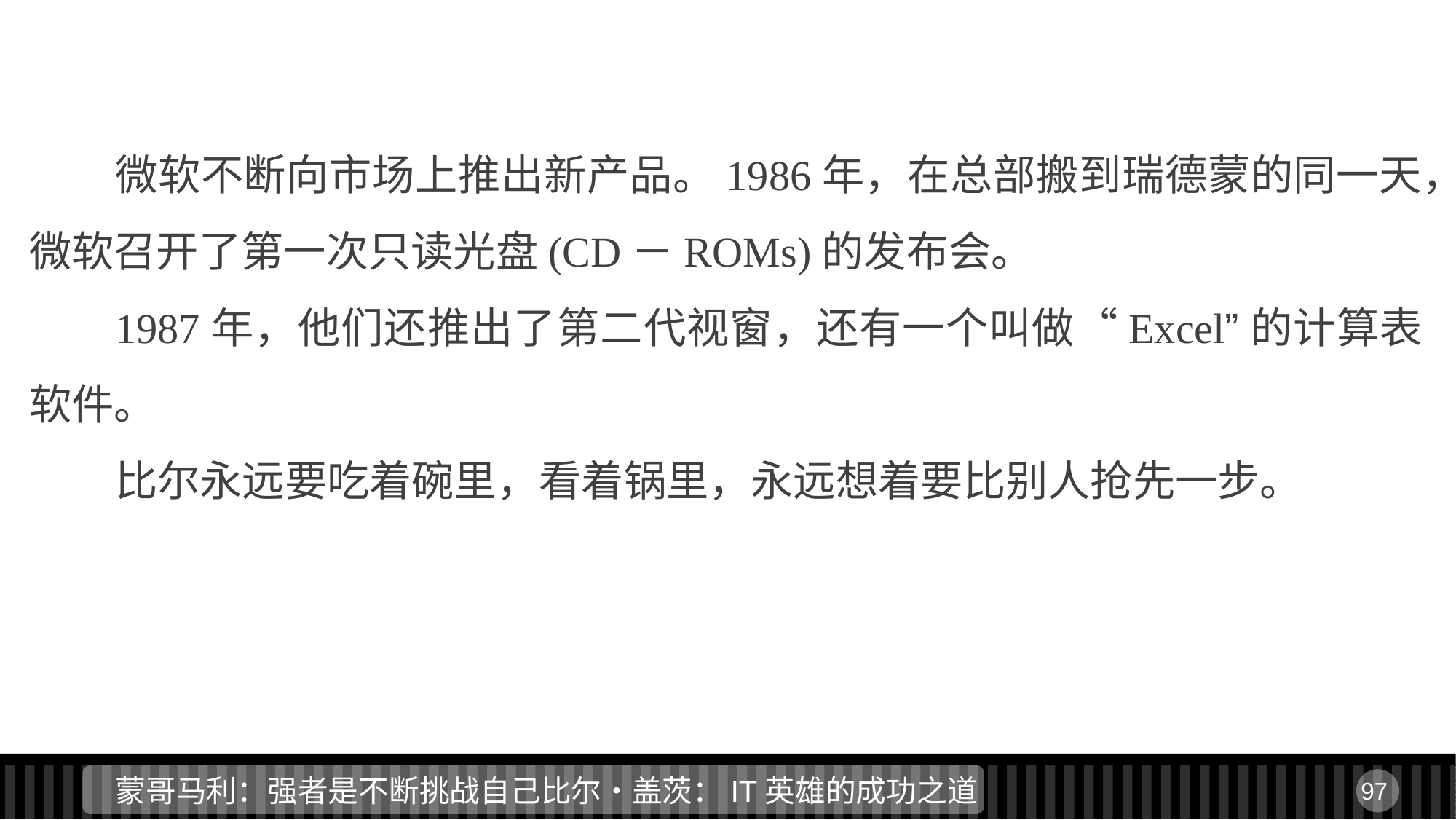

微软不断向市场上推出新产品。1986年，在总部搬到瑞德蒙的同一天，微软召开了第一次只读光盘(CD－ROMs)的发布会。
1987年，他们还推出了第二代视窗，还有一个叫做“Excel”的计算表软件。
比尔永远要吃着碗里，看着锅里，永远想着要比别人抢先一步。